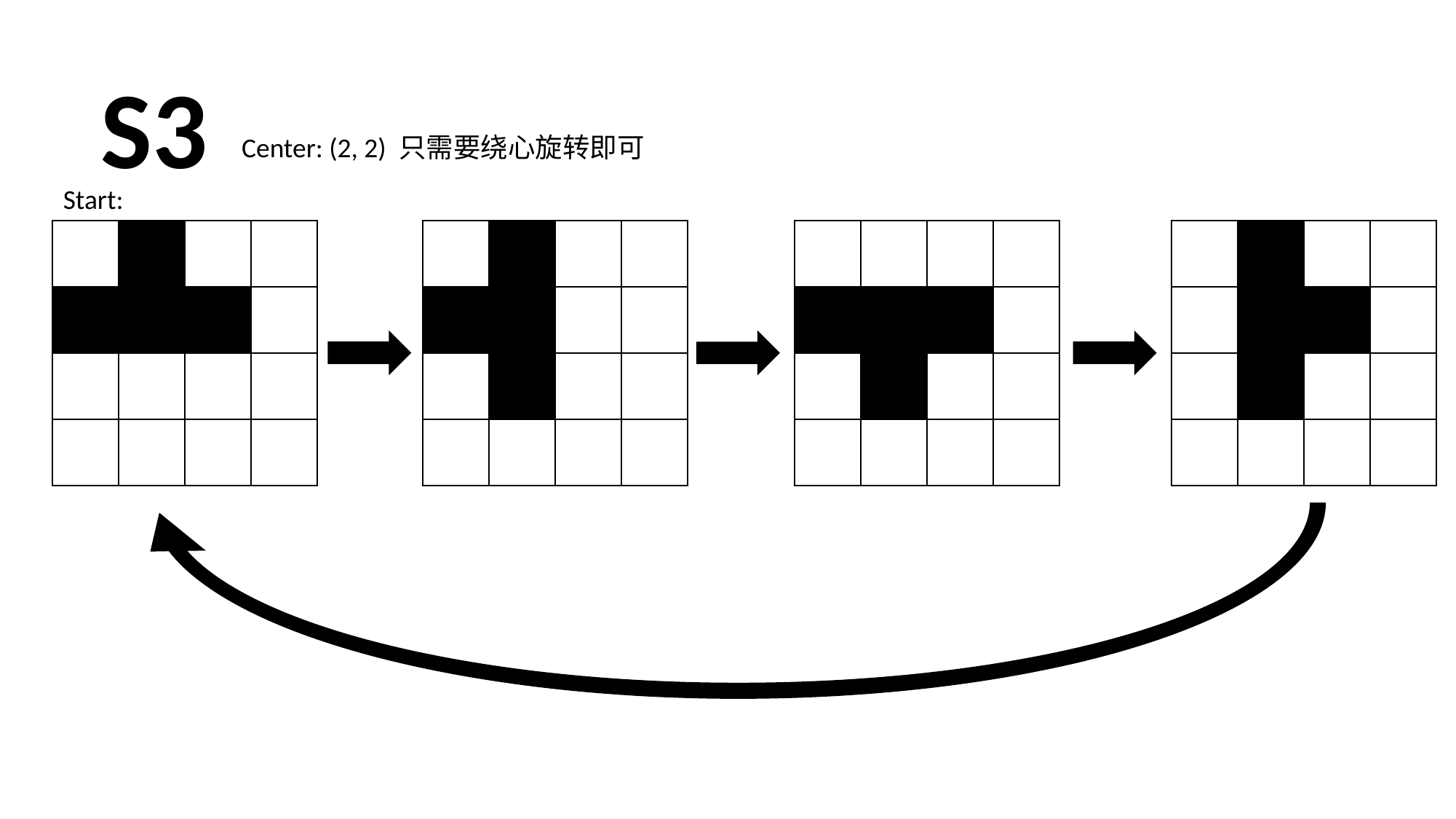

S3
Center: (2, 2) 只需要绕心旋转即可
Start:
|  |  |  |  |
| --- | --- | --- | --- |
|  |  |  |  |
|  |  |  |  |
|  |  |  |  |
|  |  |  |  |
| --- | --- | --- | --- |
|  |  |  |  |
|  |  |  |  |
|  |  |  |  |
|  |  |  |  |
| --- | --- | --- | --- |
|  |  |  |  |
|  |  |  |  |
|  |  |  |  |
|  |  |  |  |
| --- | --- | --- | --- |
|  |  |  |  |
|  |  |  |  |
|  |  |  |  |